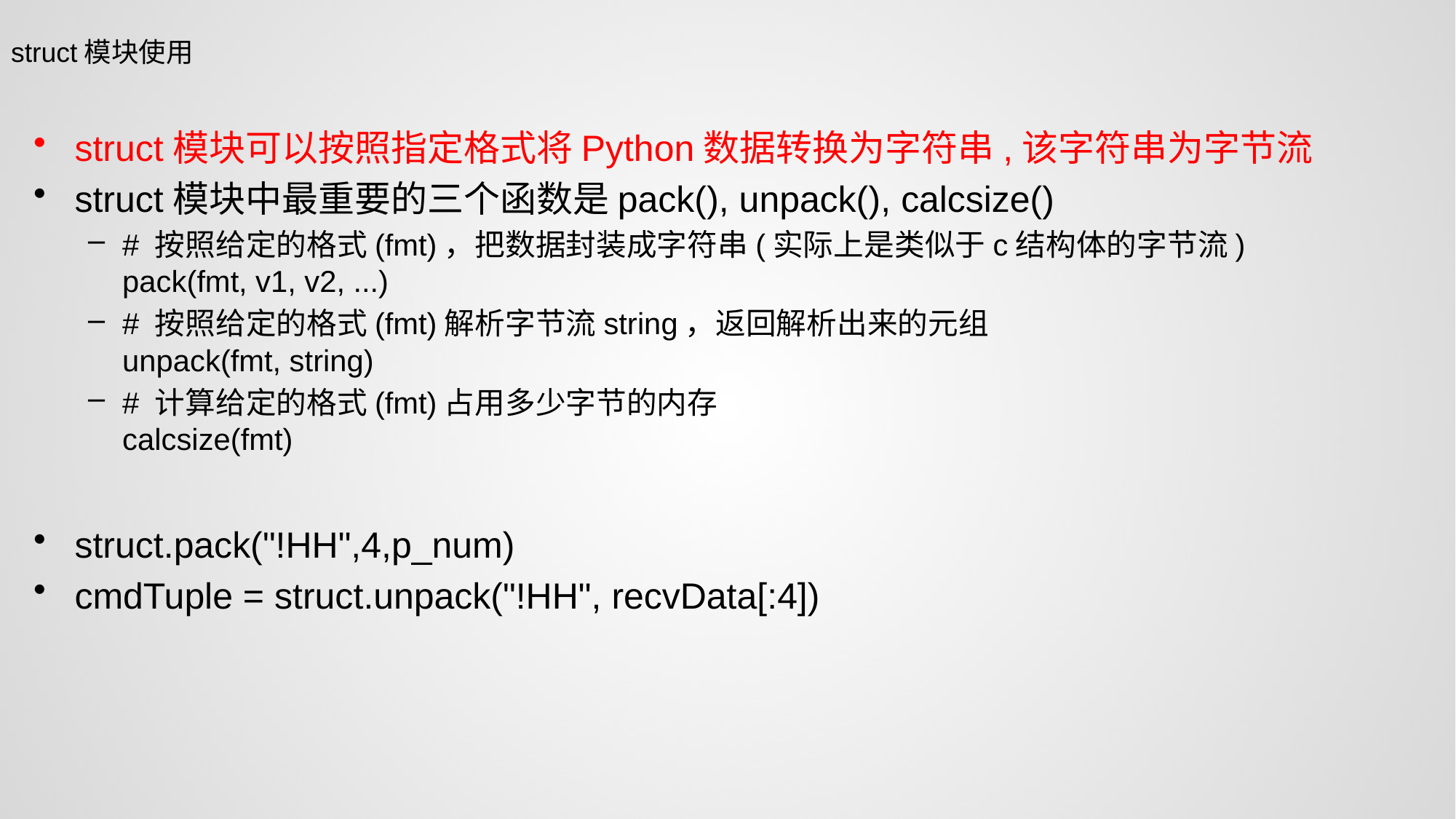

struct模块使用
struct模块可以按照指定格式将Python数据转换为字符串,该字符串为字节流
struct模块中最重要的三个函数是pack(), unpack(), calcsize()
# 按照给定的格式(fmt)，把数据封装成字符串(实际上是类似于c结构体的字节流) pack(fmt, v1, v2, ...)
# 按照给定的格式(fmt)解析字节流string，返回解析出来的元组 unpack(fmt, string)
# 计算给定的格式(fmt)占用多少字节的内存 calcsize(fmt)

struct.pack("!HH",4,p_num)
cmdTuple = struct.unpack("!HH", recvData[:4])